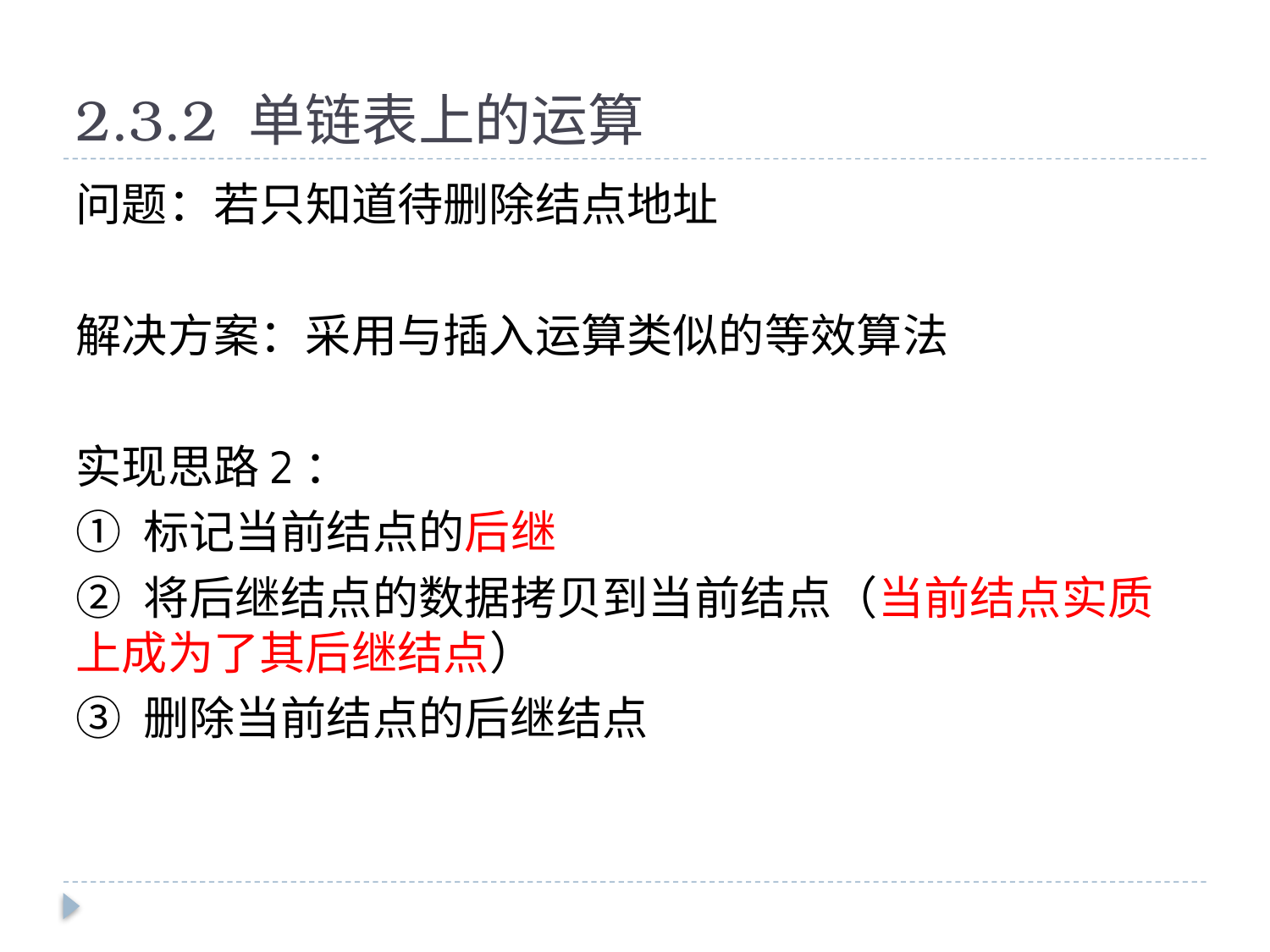

# 2.3.2 单链表上的运算
问题：若只知道待删除结点地址

解决方案：采用与插入运算类似的等效算法

实现思路2：
① 标记当前结点的后继
② 将后继结点的数据拷贝到当前结点（当前结点实质上成为了其后继结点）
③ 删除当前结点的后继结点